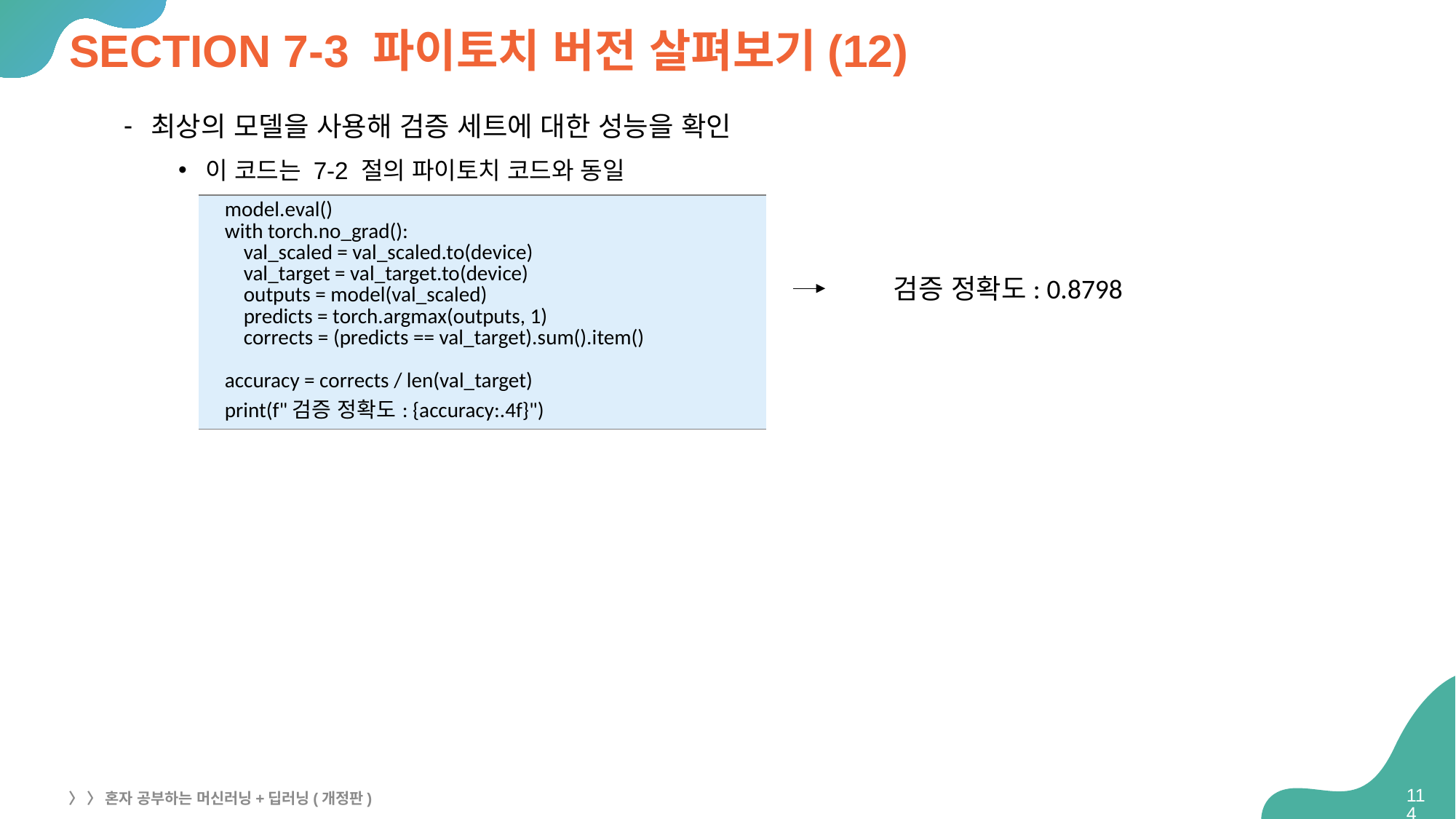

# SECTION 7-3 파이토치 버전 살펴보기(12)
최상의 모델을 사용해 검증 세트에 대한 성능을 확인
이 코드는 7-2 절의 파이토치 코드와 동일
| model.eval() with torch.no\_grad(): val\_scaled = val\_scaled.to(device) val\_target = val\_target.to(device) outputs = model(val\_scaled) predicts = torch.argmax(outputs, 1) corrects = (predicts == val\_target).sum().item() accuracy = corrects / len(val\_target) print(f"검증 정확도: {accuracy:.4f}") |
| --- |
검증 정확도: 0.8798
114
〉 〉 혼자 공부하는 머신러닝+딥러닝(개정판)